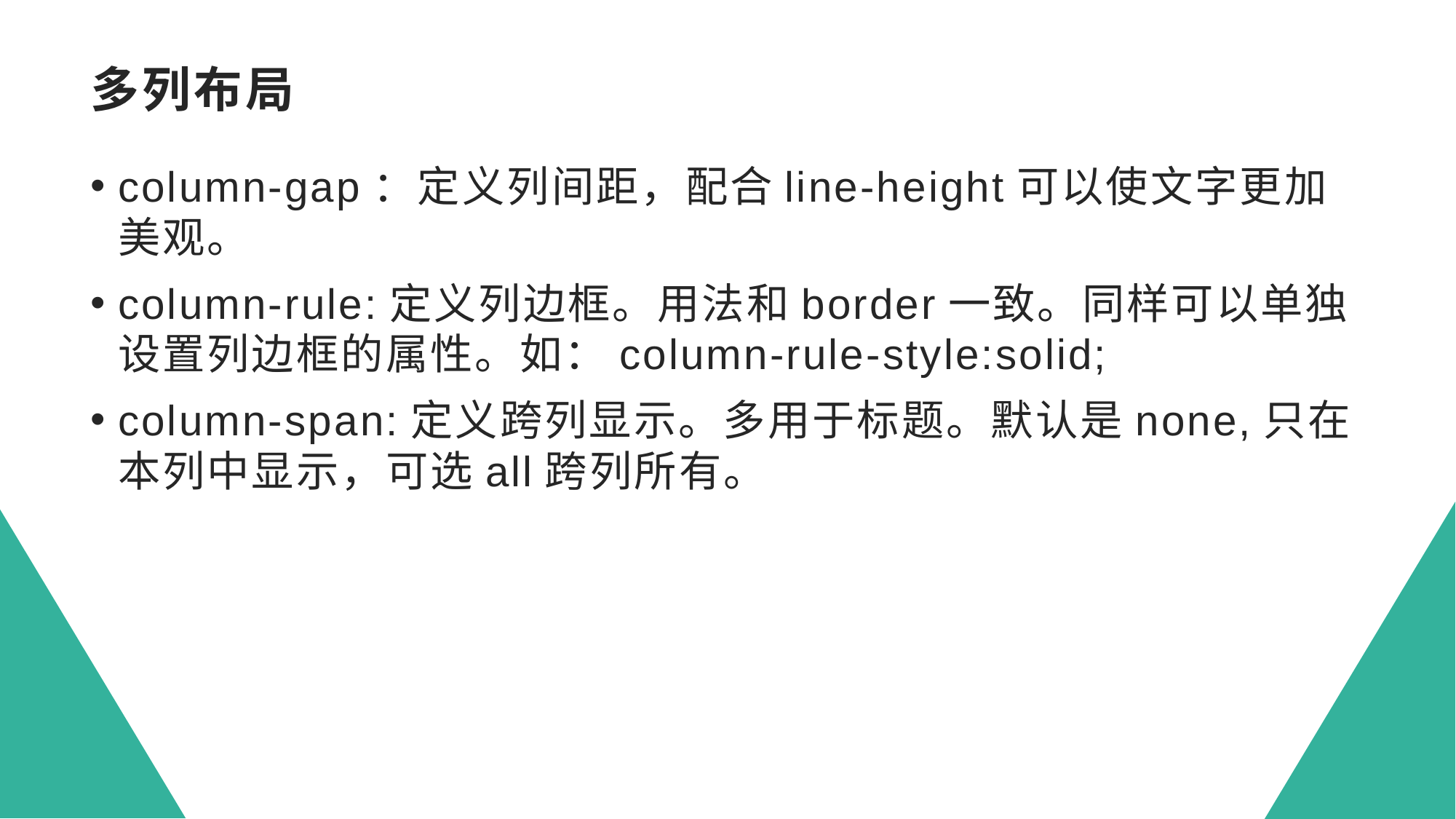

# 多列布局
column-gap：定义列间距，配合line-height可以使文字更加美观。
column-rule:定义列边框。用法和border一致。同样可以单独设置列边框的属性。如：column-rule-style:solid;
column-span:定义跨列显示。多用于标题。默认是none,只在本列中显示，可选all跨列所有。